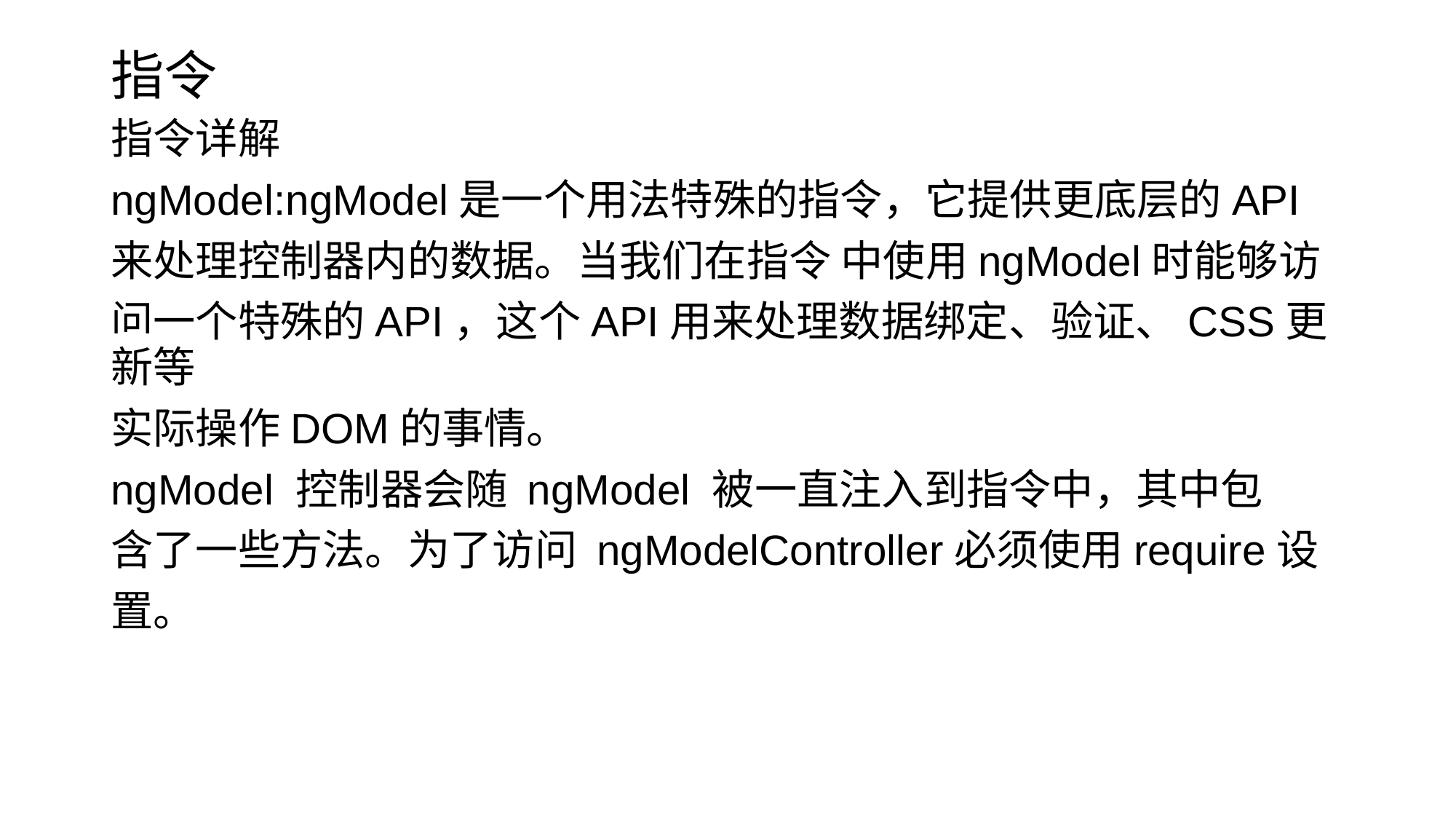

# 指令
指令详解
ngModel:ngModel是一个用法特殊的指令，它提供更底层的API
来处理控制器内的数据。当我们在指令 中使用ngModel时能够访
问一个特殊的API，这个API用来处理数据绑定、验证、CSS更新等
实际操作DOM的事情。
ngModel 控制器会随 ngModel 被一直注入到指令中，其中包
含了一些方法。为了访问 ngModelController必须使用require设
置。